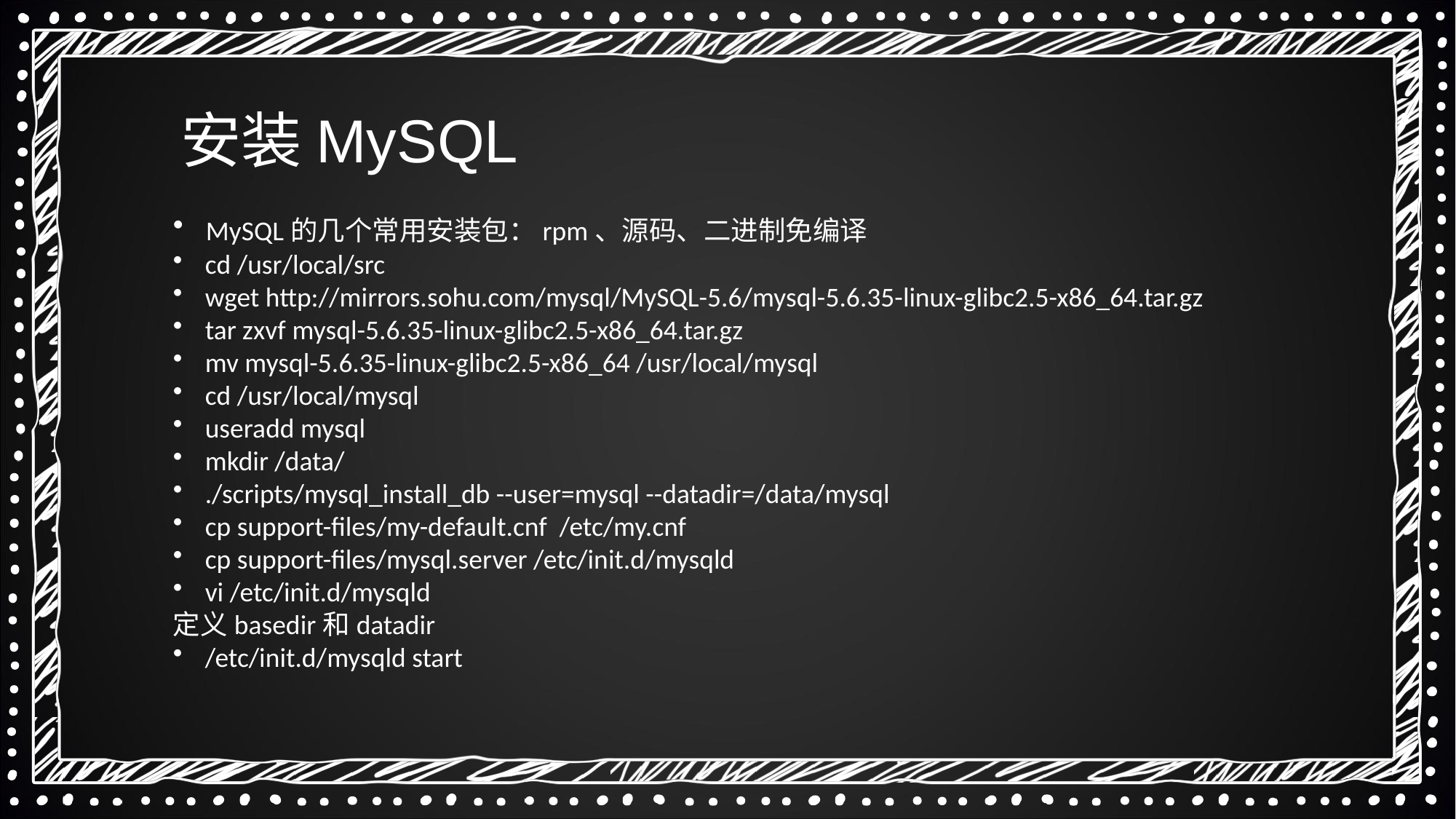

安装MySQL
 MySQL的几个常用安装包：rpm、源码、二进制免编译
 cd /usr/local/src
 wget http://mirrors.sohu.com/mysql/MySQL-5.6/mysql-5.6.35-linux-glibc2.5-x86_64.tar.gz
 tar zxvf mysql-5.6.35-linux-glibc2.5-x86_64.tar.gz
 mv mysql-5.6.35-linux-glibc2.5-x86_64 /usr/local/mysql
 cd /usr/local/mysql
 useradd mysql
 mkdir /data/
 ./scripts/mysql_install_db --user=mysql --datadir=/data/mysql
 cp support-files/my-default.cnf  /etc/my.cnf
 cp support-files/mysql.server /etc/init.d/mysqld
 vi /etc/init.d/mysqld
定义basedir和datadir
 /etc/init.d/mysqld start